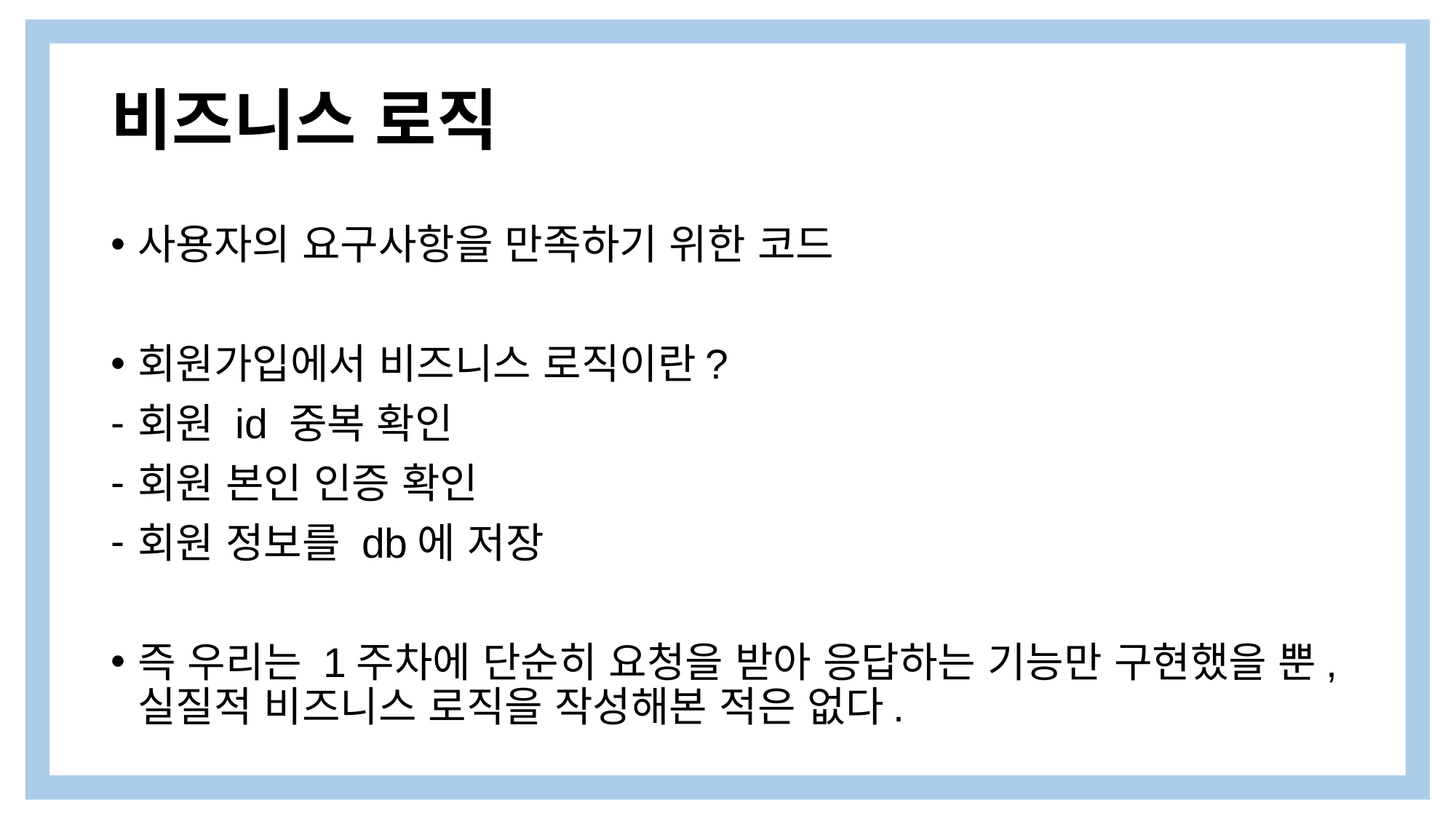

# 비즈니스 로직
사용자의 요구사항을 만족하기 위한 코드

회원가입에서 비즈니스 로직이란?
회원 id 중복 확인
회원 본인 인증 확인
회원 정보를 db에 저장

즉 우리는 1주차에 단순히 요청을 받아 응답하는 기능만 구현했을 뿐, 실질적 비즈니스 로직을 작성해본 적은 없다.